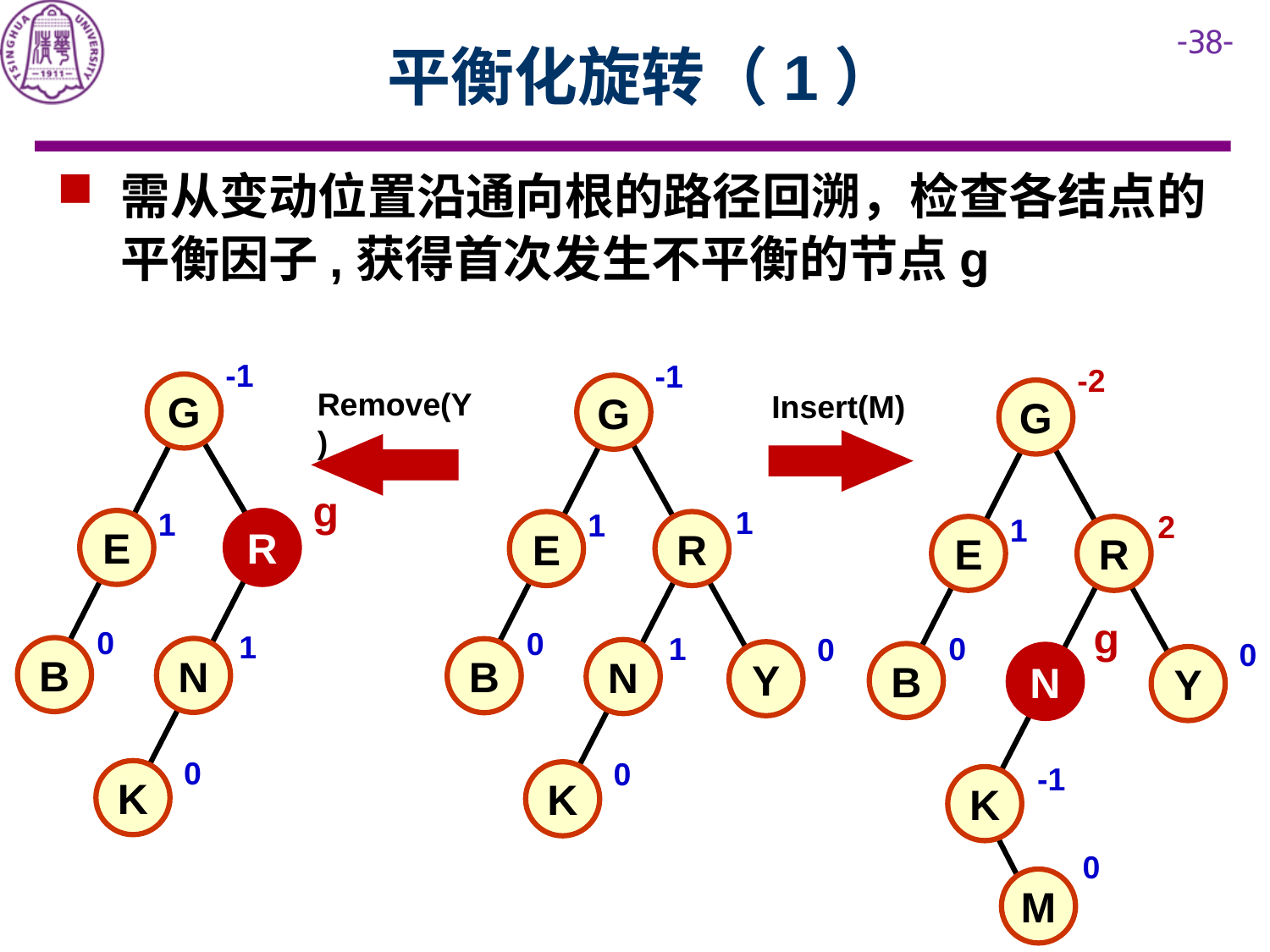

# 平衡化旋转（1）
需从变动位置沿通向根的路径回溯，检查各结点的平衡因子,获得首次发生不平衡的节点g
-1
-1
G

1
1
E
R

0
1
0
B
N
Y
0
K
-2
G
Remove(Y)
G
Insert(M)

g
1
2
1
E
R
E
R

g
0
1
0
0
B
N
B
N
Y
0
-1
K
K

0
M